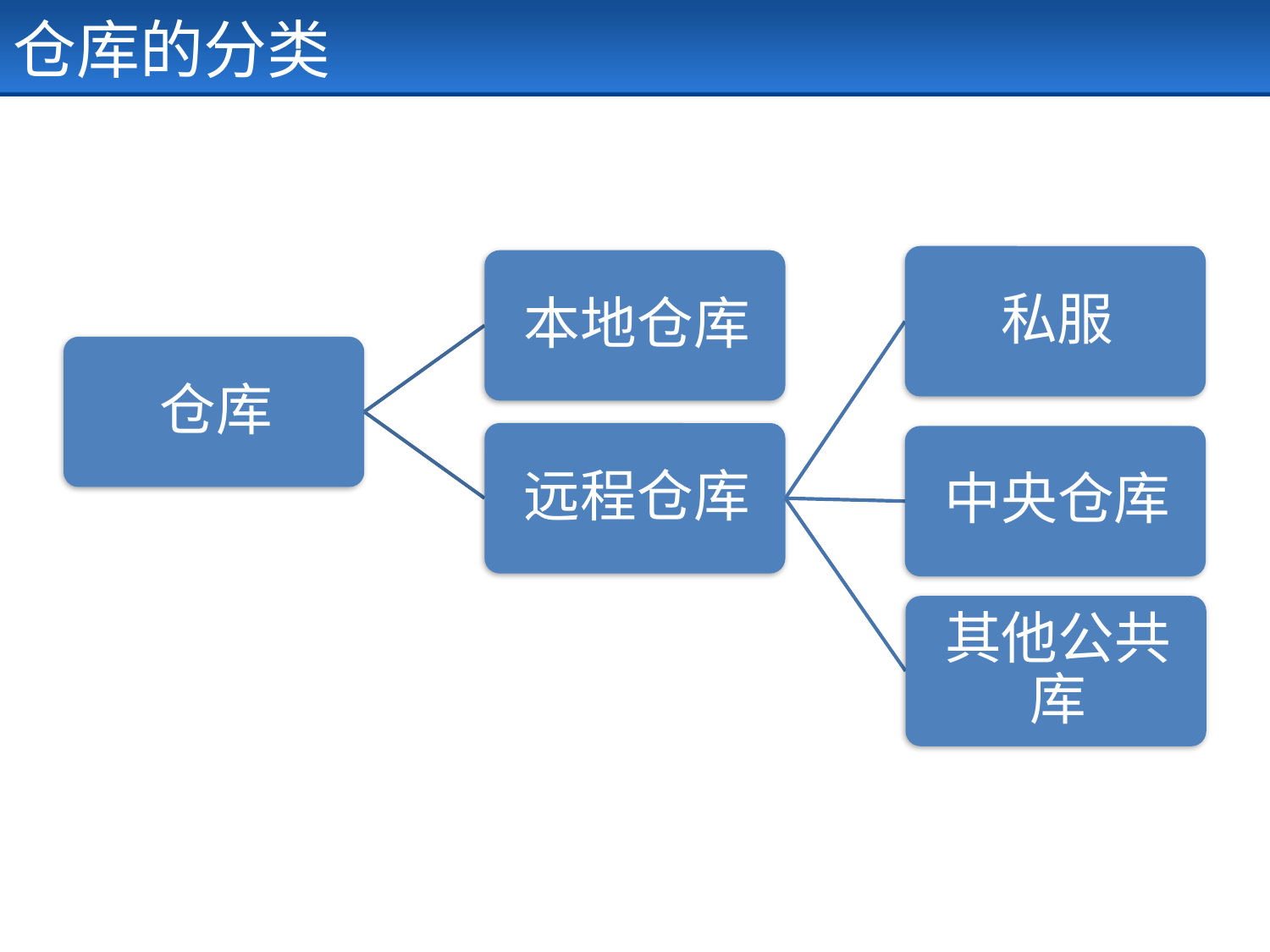

# 仓库的分类
仓库

本地仓库

远程仓库

中央仓库

私服

其他公共库